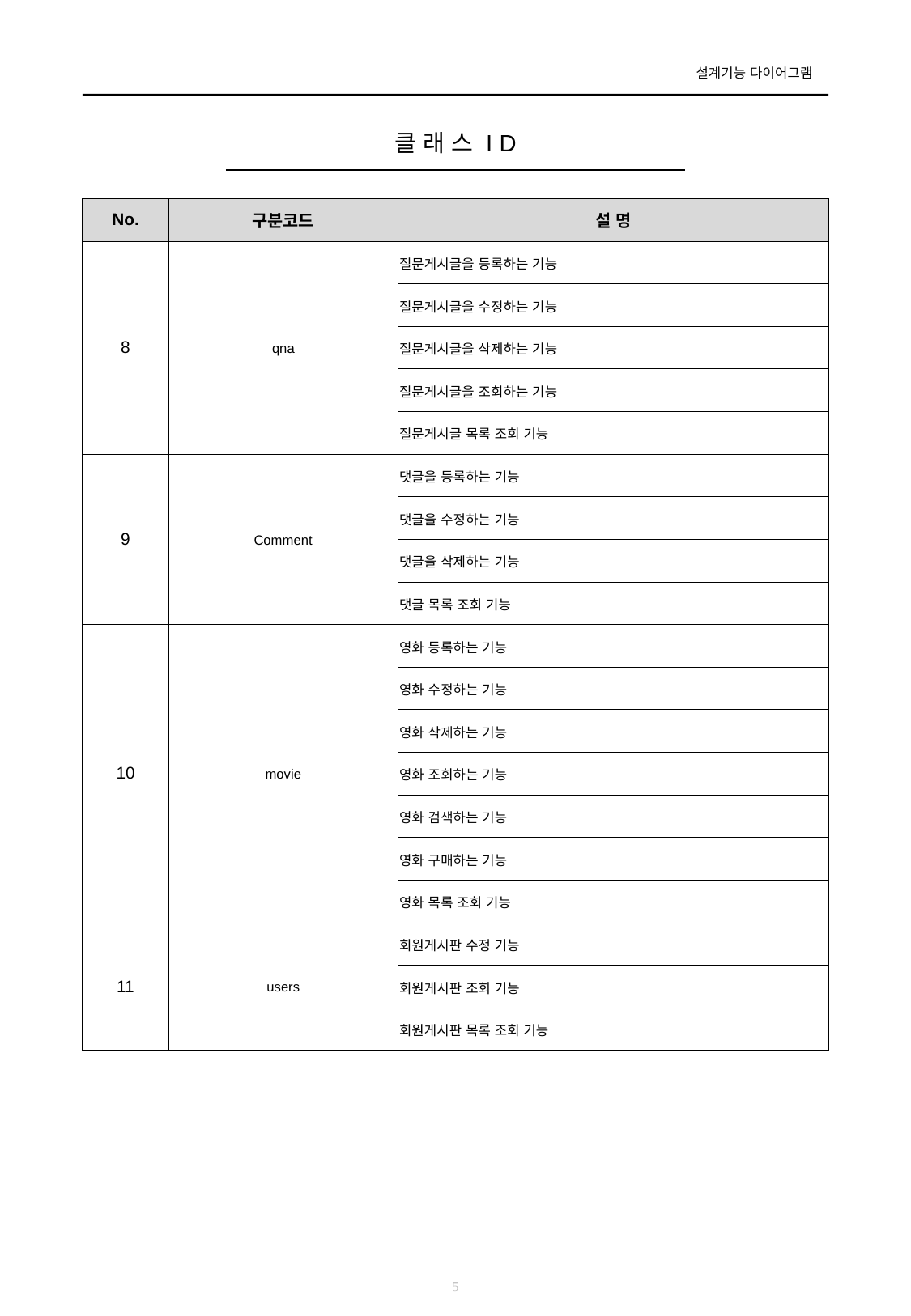

# 클 래 스 I D
| No. | 구분코드 | 설 명 |
| --- | --- | --- |
| 8 | qna | 질문게시글을 등록하는 기능 |
|  |  | 질문게시글을 수정하는 기능 |
|  |  | 질문게시글을 삭제하는 기능 |
|  |  | 질문게시글을 조회하는 기능 |
|  |  | 질문게시글 목록 조회 기능 |
| 9 | Comment | 댓글을 등록하는 기능 |
| 30 |  | 댓글을 수정하는 기능 |
| 31 |  | 댓글을 삭제하는 기능 |
| 32 |  | 댓글 목록 조회 기능 |
| 10 | movie | 영화 등록하는 기능 |
| 34 |  | 영화 수정하는 기능 |
| 35 |  | 영화 삭제하는 기능 |
| 36 |  | 영화 조회하는 기능 |
| 37 |  | 영화 검색하는 기능 |
| 38 |  | 영화 구매하는 기능 |
| 39 |  | 영화 목록 조회 기능 |
| 11 | users | 회원게시판 수정 기능 |
| 41 |  | 회원게시판 조회 기능 |
| 42 |  | 회원게시판 목록 조회 기능 |
5